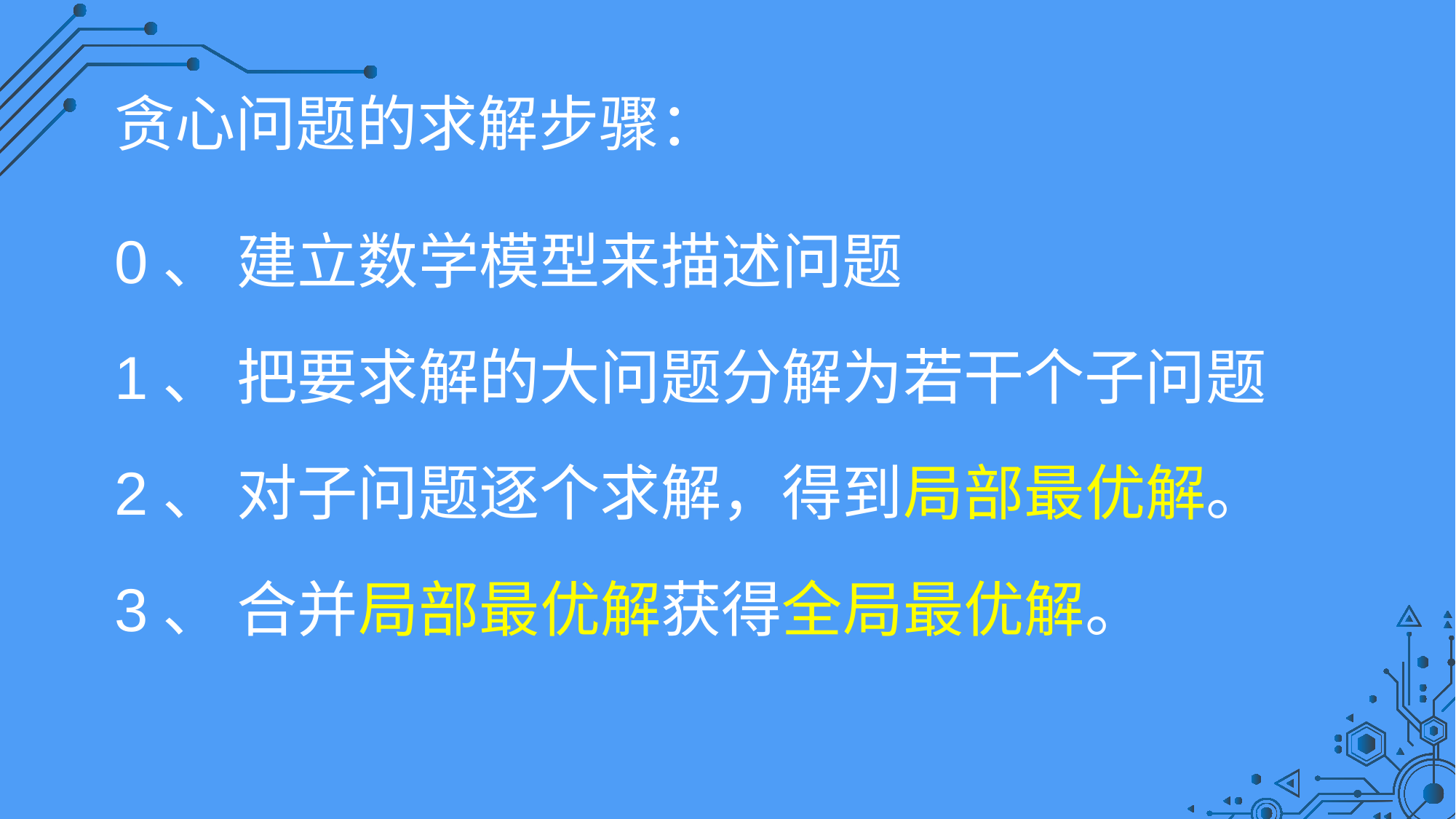

贪心问题的求解步骤：
0、 建立数学模型来描述问题
1、 把要求解的大问题分解为若干个子问题
2、 对子问题逐个求解，得到局部最优解。
3、 合并局部最优解获得全局最优解。